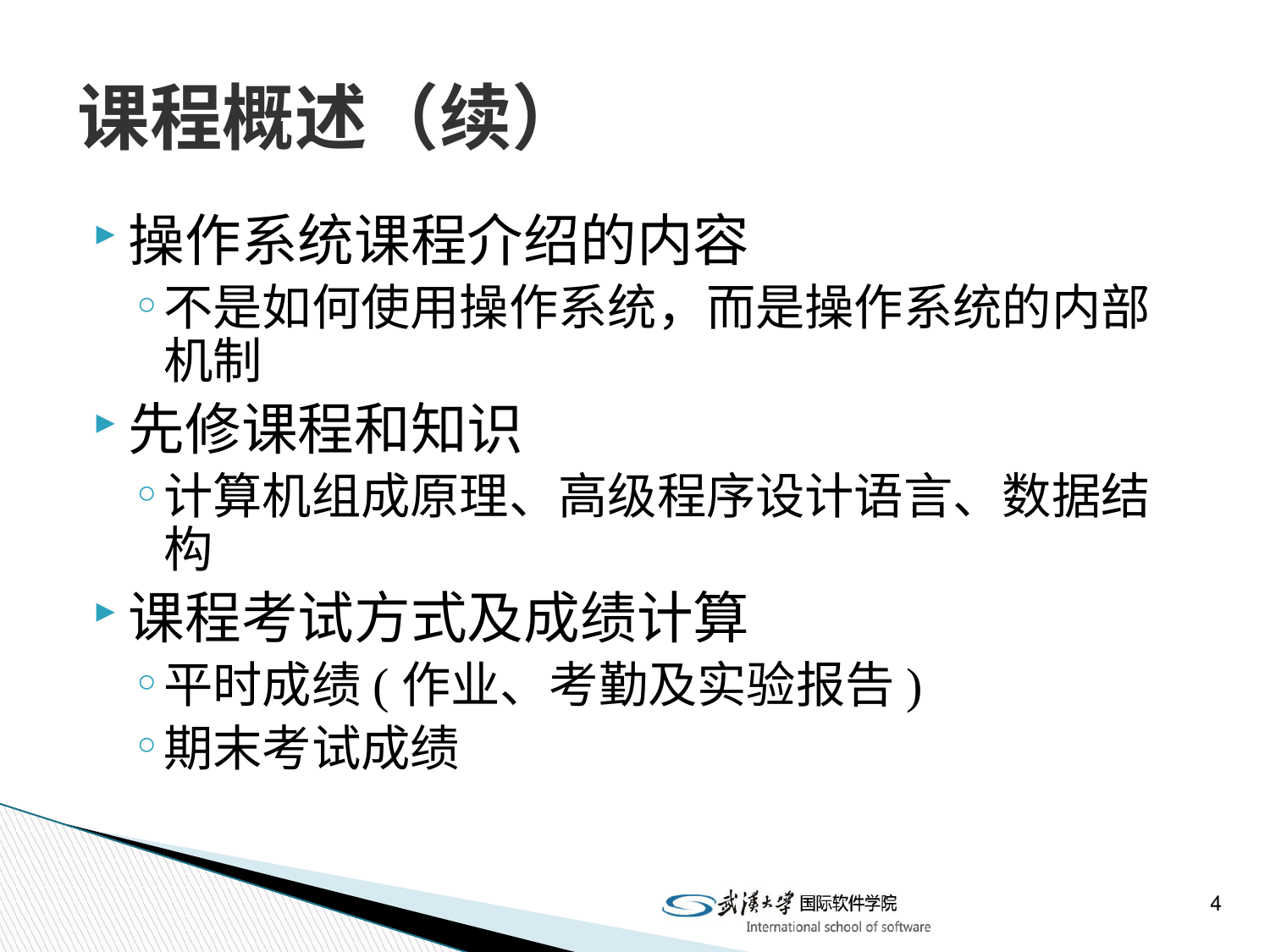

# 课程概述（续）
操作系统课程介绍的内容
不是如何使用操作系统，而是操作系统的内部机制
先修课程和知识
计算机组成原理、高级程序设计语言、数据结构
课程考试方式及成绩计算
平时成绩(作业、考勤及实验报告)
期末考试成绩